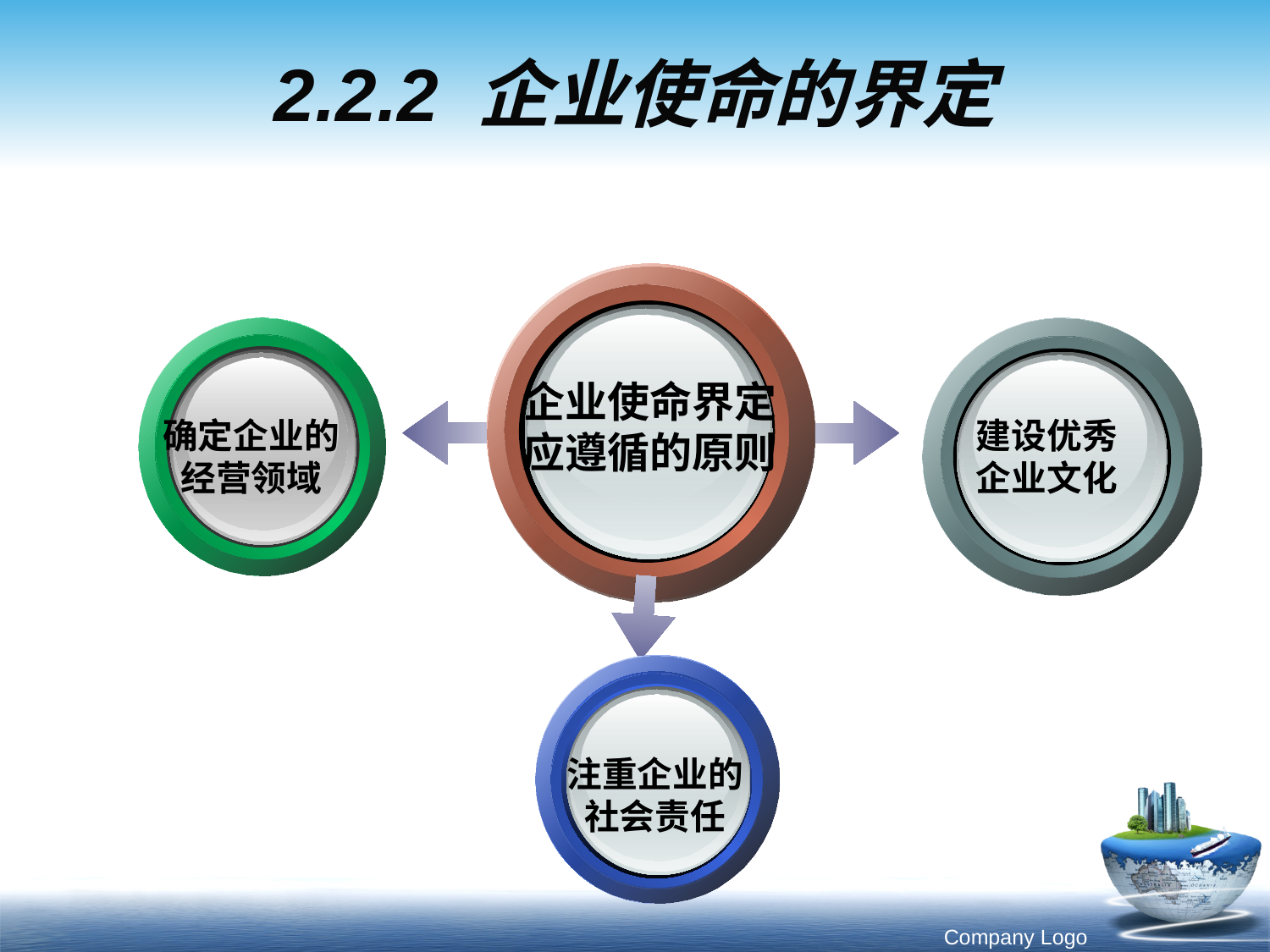

# 2.2.2 企业使命的界定

企业使命界定
应遵循的原则

确定企业的
经营领域
建设优秀
企业文化

注重企业的
社会责任
Company Logo